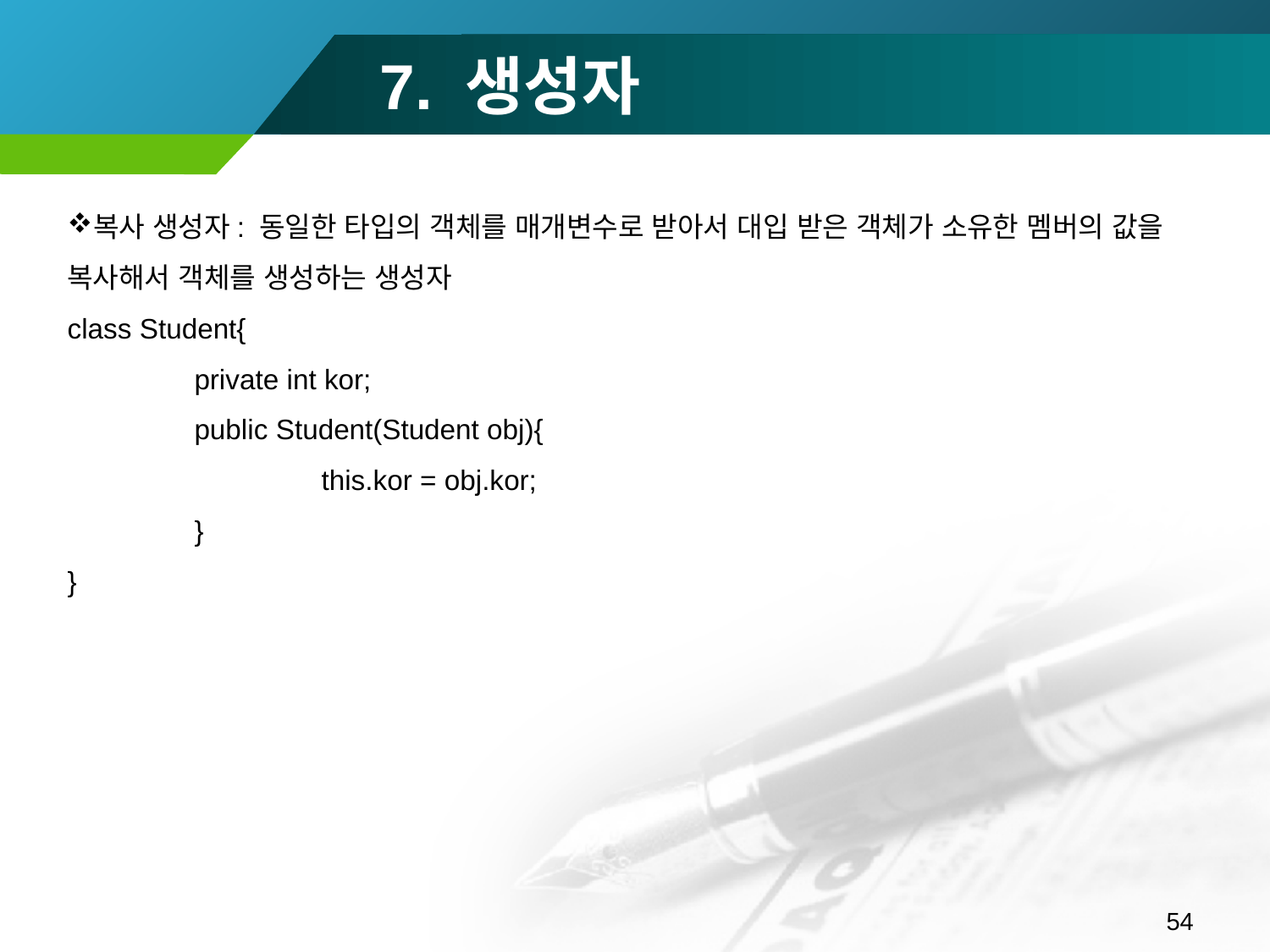

# 7. 생성자
복사 생성자: 동일한 타입의 객체를 매개변수로 받아서 대입 받은 객체가 소유한 멤버의 값을 복사해서 객체를 생성하는 생성자
class Student{
	private int kor;
	public Student(Student obj){
		this.kor = obj.kor;
	}
}

54